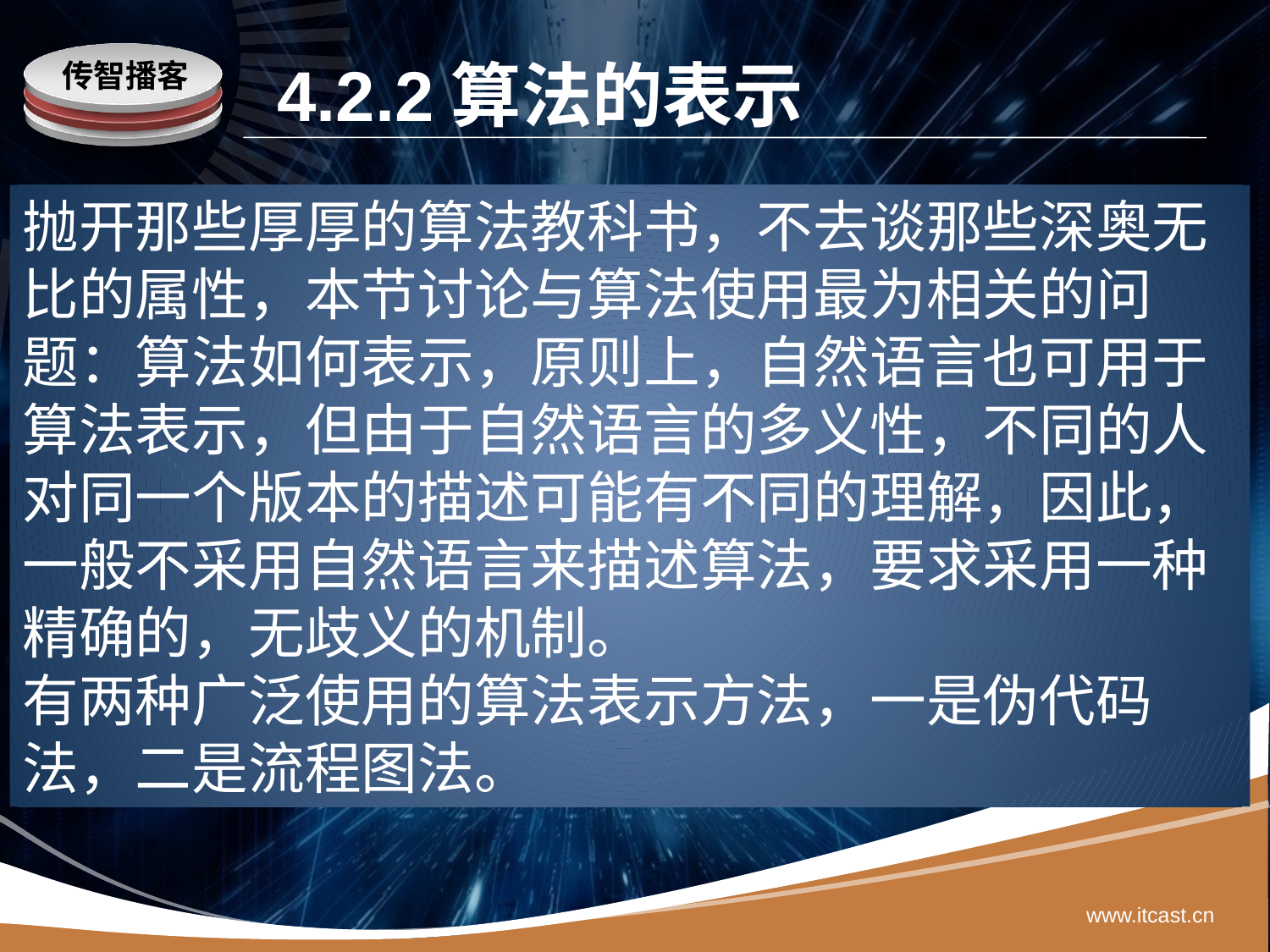

# 4.2.2算法的表示
抛开那些厚厚的算法教科书，不去谈那些深奥无比的属性，本节讨论与算法使用最为相关的问题：算法如何表示，原则上，自然语言也可用于算法表示，但由于自然语言的多义性，不同的人对同一个版本的描述可能有不同的理解，因此，一般不采用自然语言来描述算法，要求采用一种精确的，无歧义的机制。
有两种广泛使用的算法表示方法，一是伪代码法，二是流程图法。
www.itcast.cn